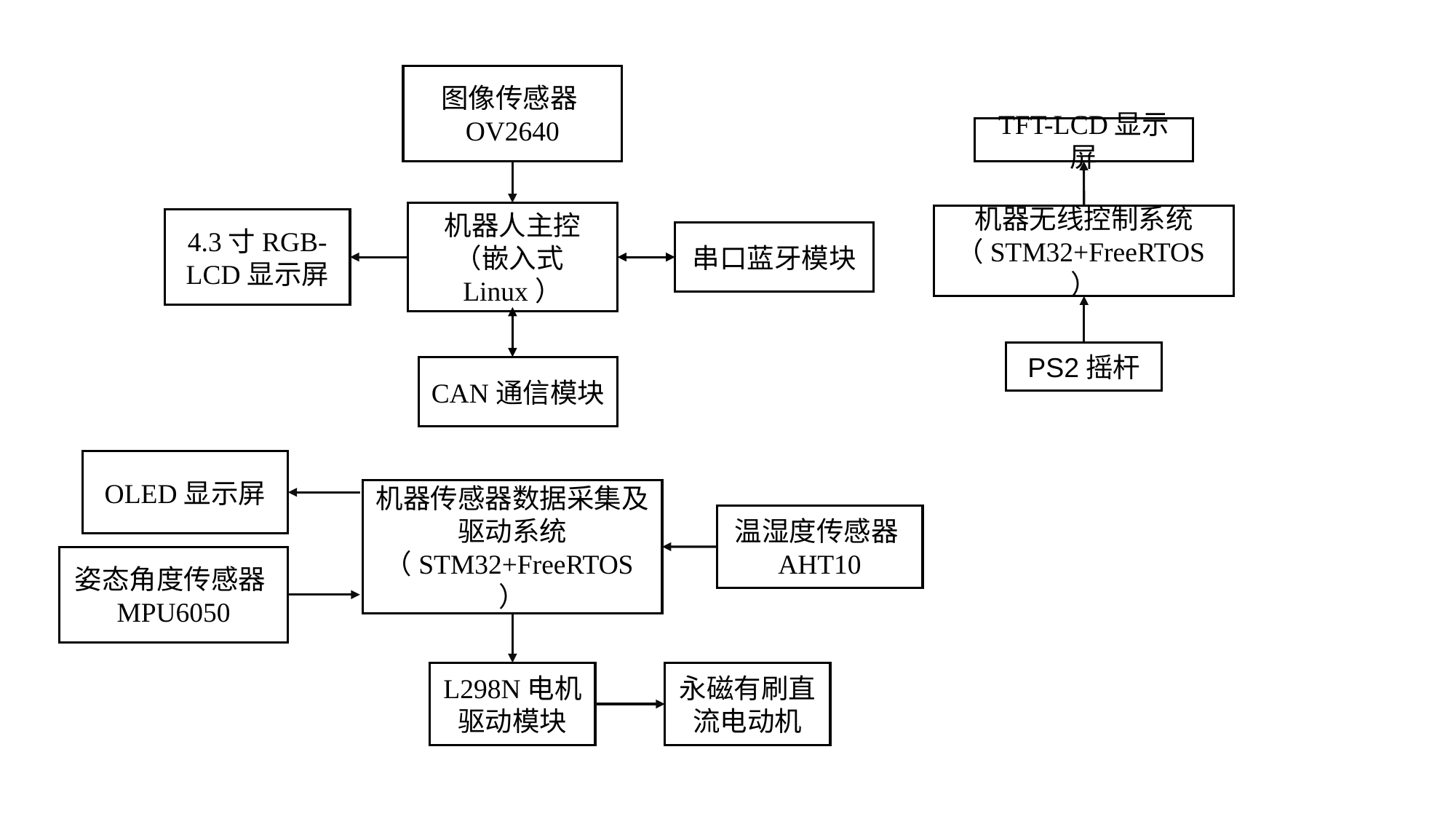

图像传感器OV2640
TFT-LCD显示屏
机器人主控（嵌入式Linux）
机器无线控制系统（STM32+FreeRTOS）
4.3寸RGB-LCD显示屏
串口蓝牙模块
PS2摇杆
CAN通信模块
OLED显示屏
机器传感器数据采集及驱动系统（STM32+FreeRTOS）
温湿度传感器AHT10
姿态角度传感器MPU6050
永磁有刷直流电动机
L298N电机驱动模块